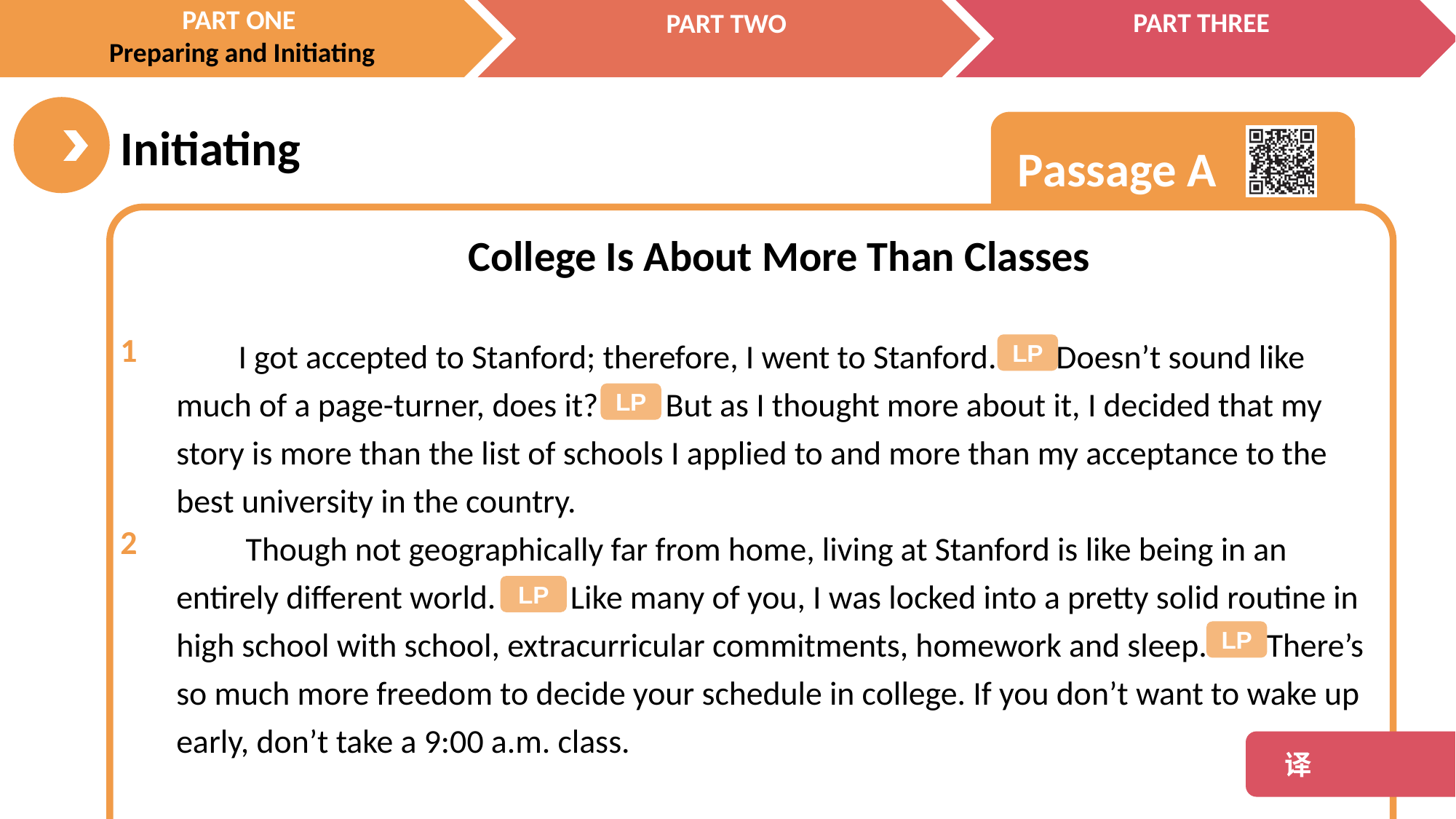

College Is About More Than Classes

 I got accepted to Stanford; therefore, I went to Stanford.        Doesn’t sound like much of a page-turner, does it?         But as I thought more about it, I decided that my story is more than the list of schools I applied to and more than my acceptance to the best university in the country.
  Though not geographically far from home, living at Stanford is like being in an entirely different world.          Like many of you, I was locked into a pretty solid routine in high school with school, extracurricular commitments, homework and sleep.        There’s so much more freedom to decide your schedule in college. If you don’t want to wake up early, don’t take a 9:00 a.m. class.

1

2

LP
LP
LP
LP
   译